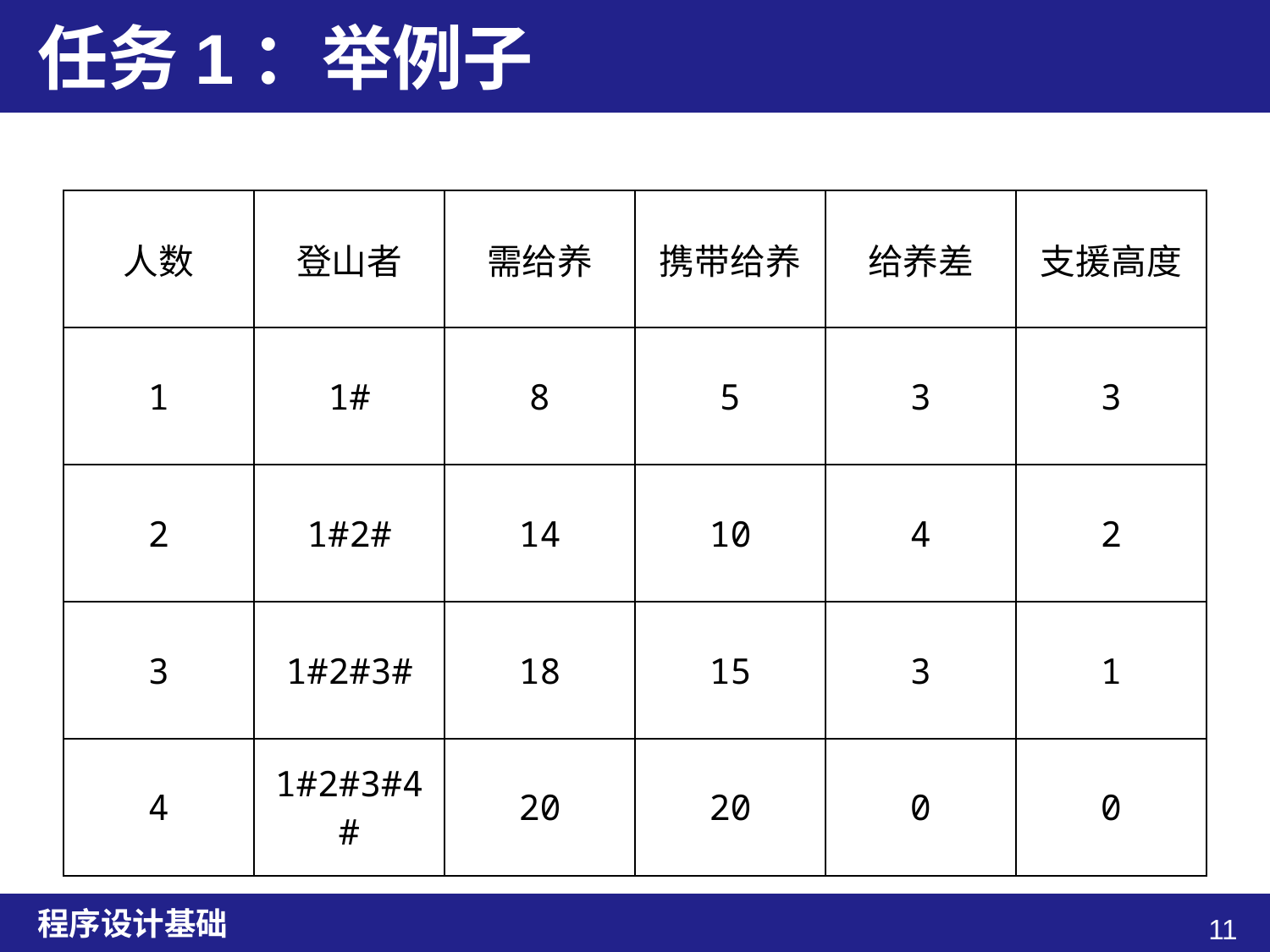

# 任务1：举例子
| 人数 | 登山者 | 需给养 | 携带给养 | 给养差 | 支援高度 |
| --- | --- | --- | --- | --- | --- |
| 1 | 1# | 8 | 5 | 3 | 3 |
| 2 | 1#2# | 14 | 10 | 4 | 2 |
| 3 | 1#2#3# | 18 | 15 | 3 | 1 |
| 4 | 1#2#3#4# | 20 | 20 | 0 | 0 |